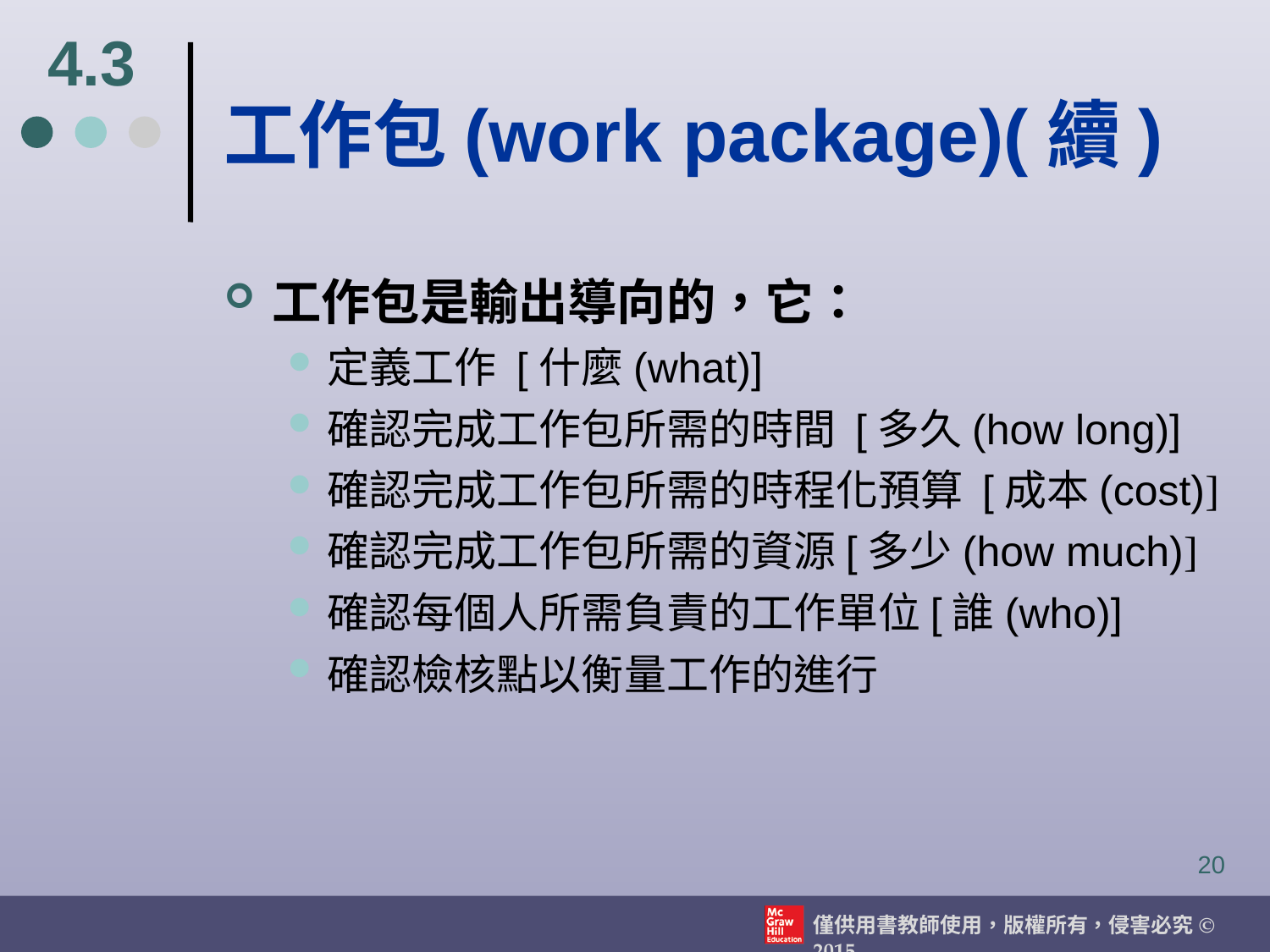

4.3
# 工作包(work package)(續)
工作包是輸出導向的，它：
定義工作 [什麼(what)]
確認完成工作包所需的時間 [多久(how long)]
確認完成工作包所需的時程化預算 [成本(cost)]
確認完成工作包所需的資源[多少(how much)]
確認每個人所需負責的工作單位[誰(who)]
確認檢核點以衡量工作的進行
20